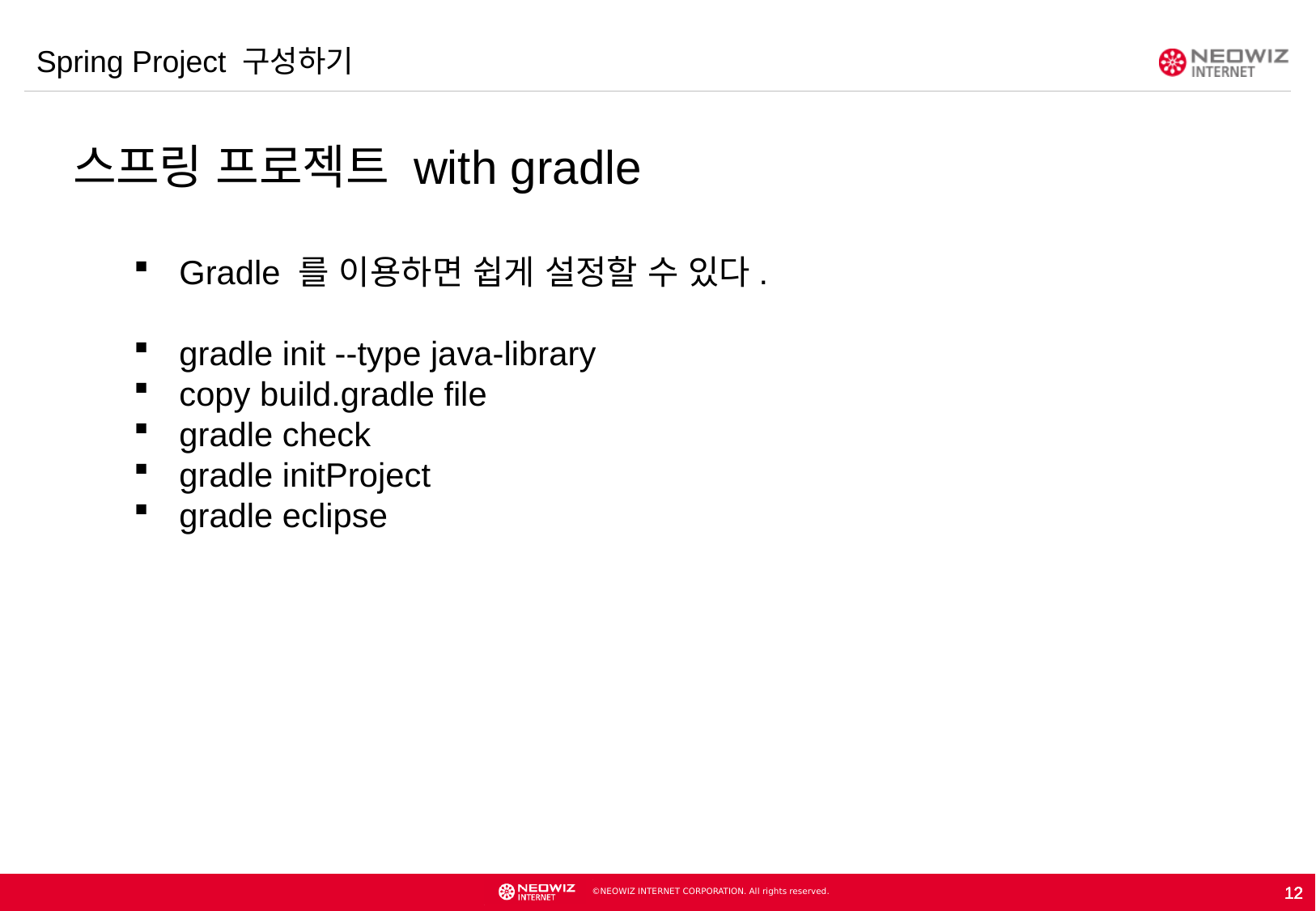

Spring Project 구성하기

스프링 프로젝트 with gradle

Gradle 를 이용하면 쉽게 설정할 수 있다.

gradle init --type java-library
copy build.gradle file
gradle check
gradle initProject
gradle eclipse

12
12
12
12
12